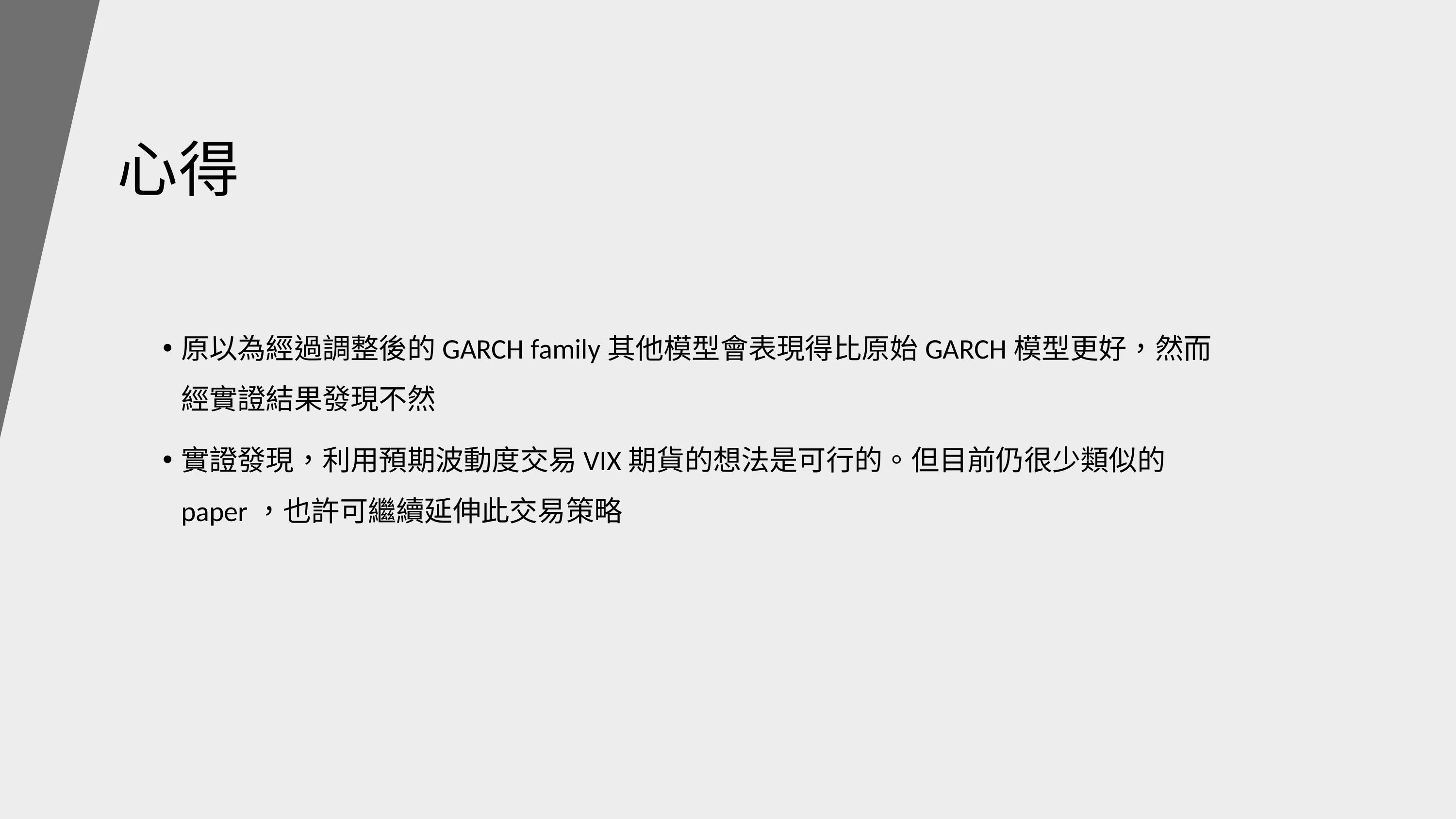

心得

原以為經過調整後的GARCH family其他模型會表現得比原始GARCH模型更好，然而經實證結果發現不然
實證發現，利用預期波動度交易VIX期貨的想法是可行的。但目前仍很少類似的paper，也許可繼續延伸此交易策略